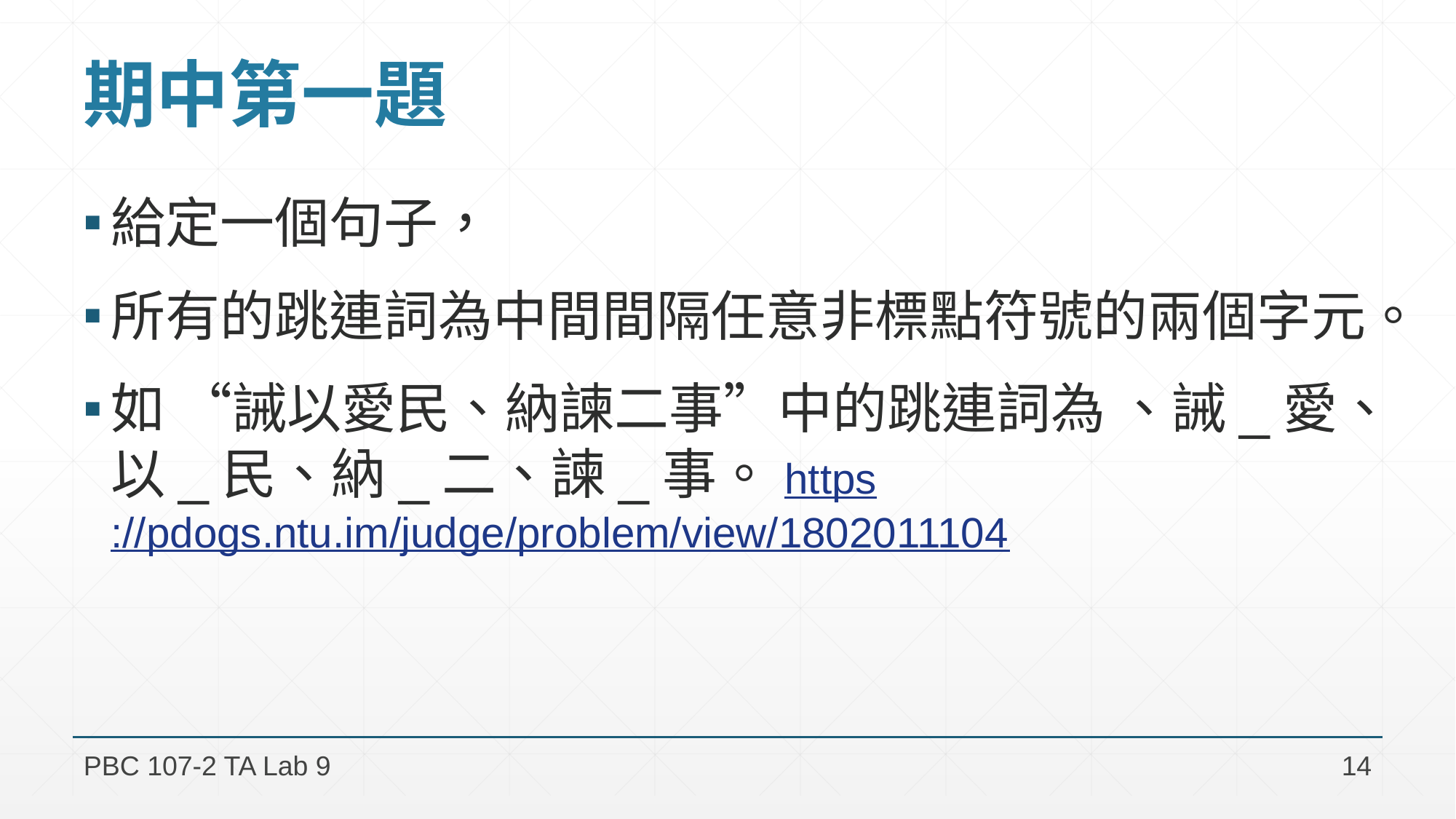

# 期中第一題
給定一個句子，
所有的跳連詞為中間間隔任意非標點符號的兩個字元。
如 “誡以愛民、納諫二事”中的跳連詞為 、誡_愛、以_民、納_二、諫_事。https://pdogs.ntu.im/judge/problem/view/1802011104
PBC 107-2 TA Lab 9
14